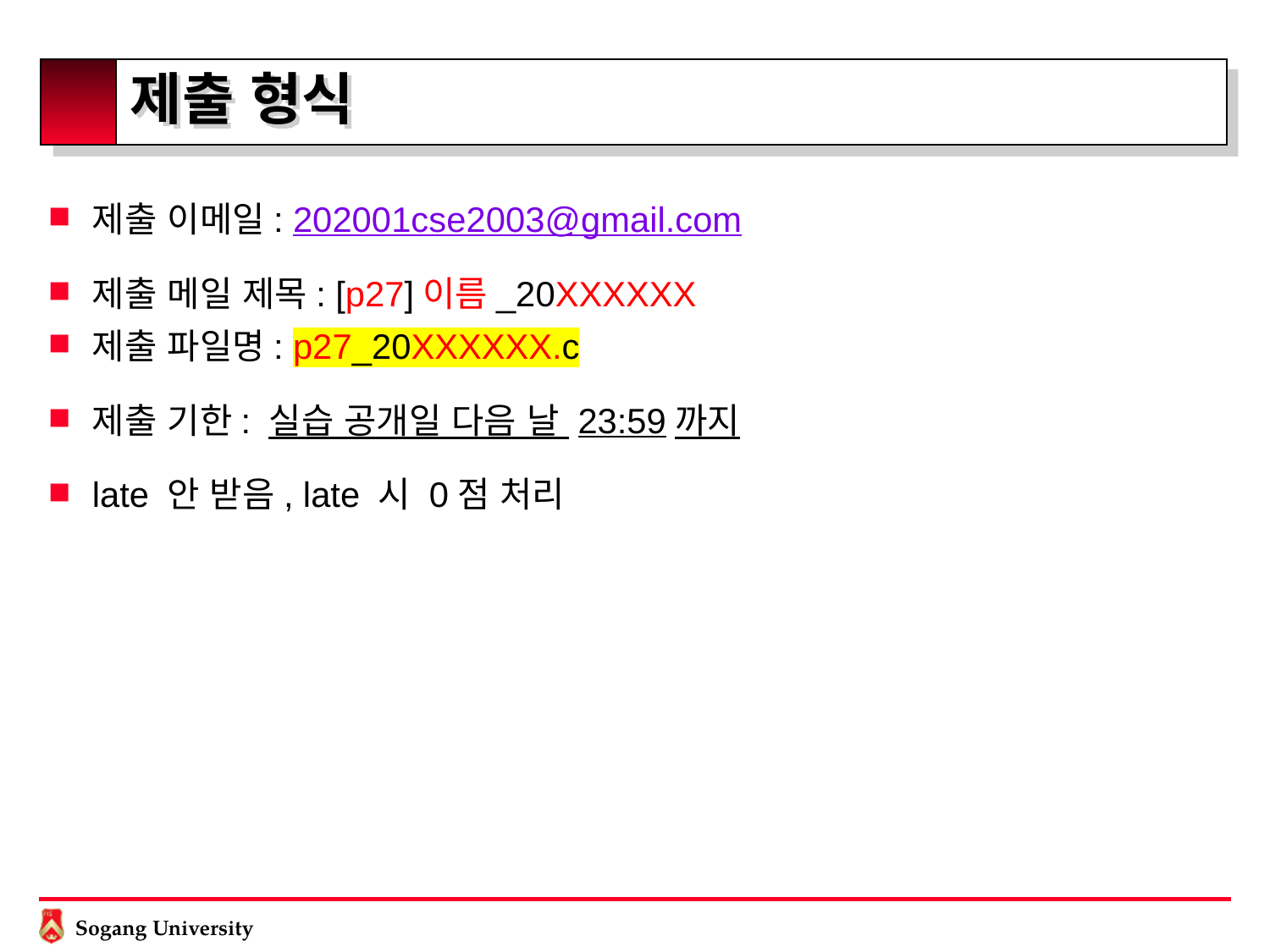

# 제출 형식
제출 이메일: 202001cse2003@gmail.com
제출 메일 제목: [p27]이름_20XXXXXX
제출 파일명: p27_20XXXXXX.c
제출 기한: 실습 공개일 다음 날 23:59까지
late 안 받음, late 시 0점 처리